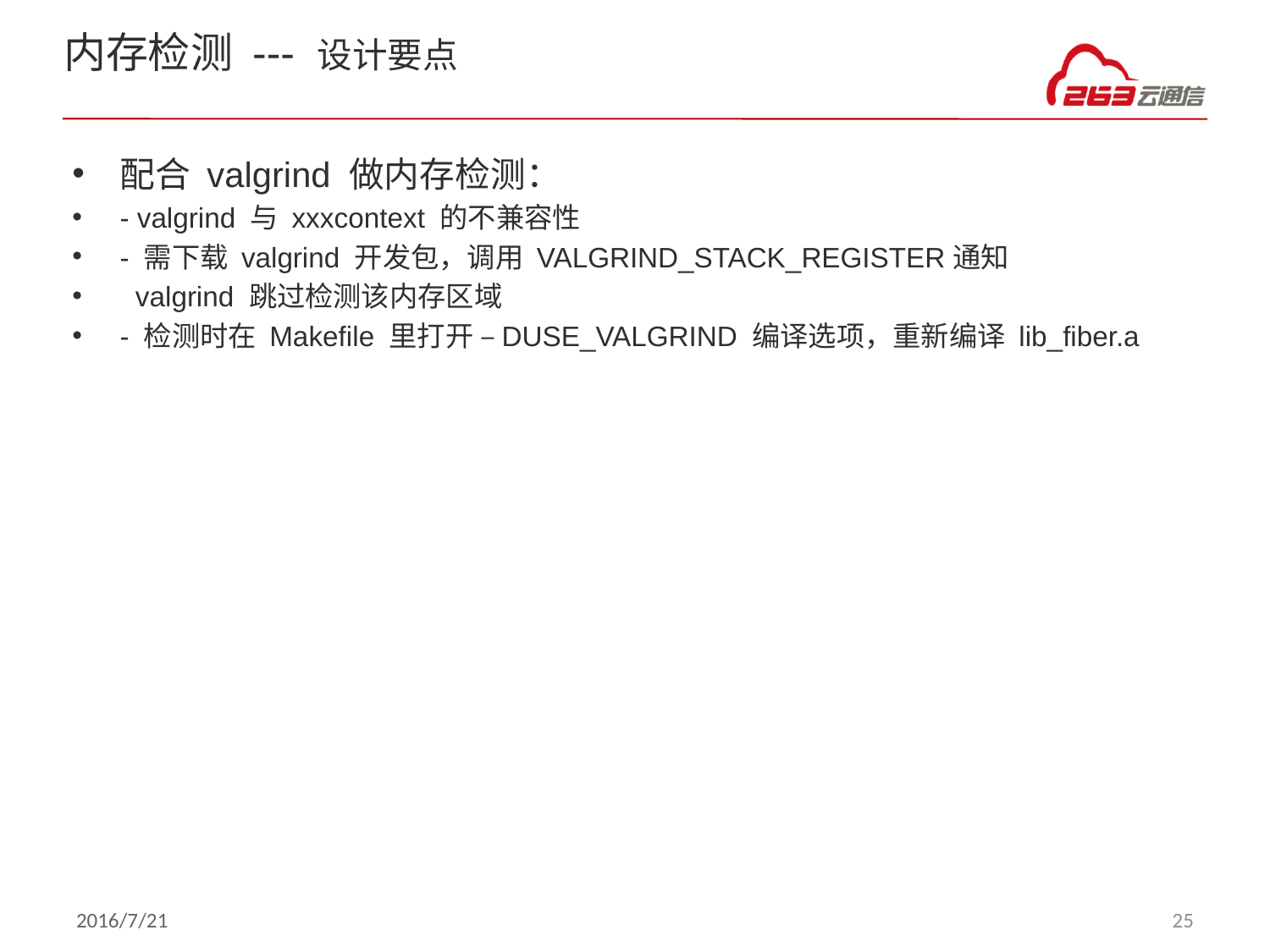

# 内存检测 --- 设计要点
配合 valgrind 做内存检测：
- valgrind 与 xxxcontext 的不兼容性
- 需下载 valgrind 开发包，调用 VALGRIND_STACK_REGISTER通知
  valgrind 跳过检测该内存区域
- 检测时在 Makefile 里打开 –DUSE_VALGRIND 编译选项，重新编译 lib_fiber.a